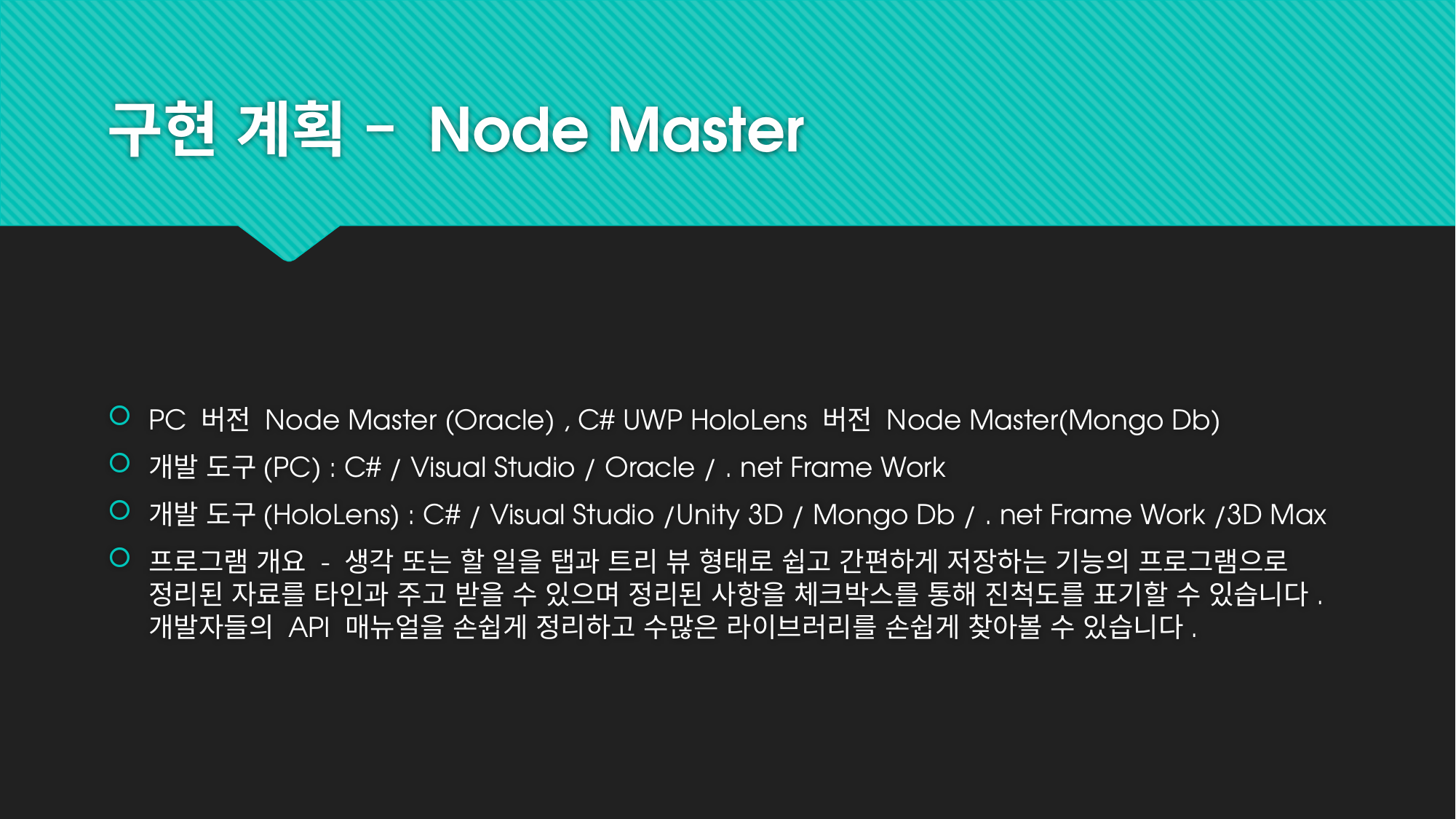

# 구현 계획 – Node Master
PC 버전 Node Master (Oracle) , C# UWP HoloLens 버전 Node Master(Mongo Db)
개발 도구(PC) : C# / Visual Studio / Oracle / . net Frame Work
개발 도구(HoloLens) : C# / Visual Studio /Unity 3D / Mongo Db / . net Frame Work /3D Max
프로그램 개요 - 생각 또는 할 일을 탭과 트리 뷰 형태로 쉽고 간편하게 저장하는 기능의 프로그램으로 정리된 자료를 타인과 주고 받을 수 있으며 정리된 사항을 체크박스를 통해 진척도를 표기할 수 있습니다. 개발자들의 API 매뉴얼을 손쉽게 정리하고 수많은 라이브러리를 손쉽게 찾아볼 수 있습니다.